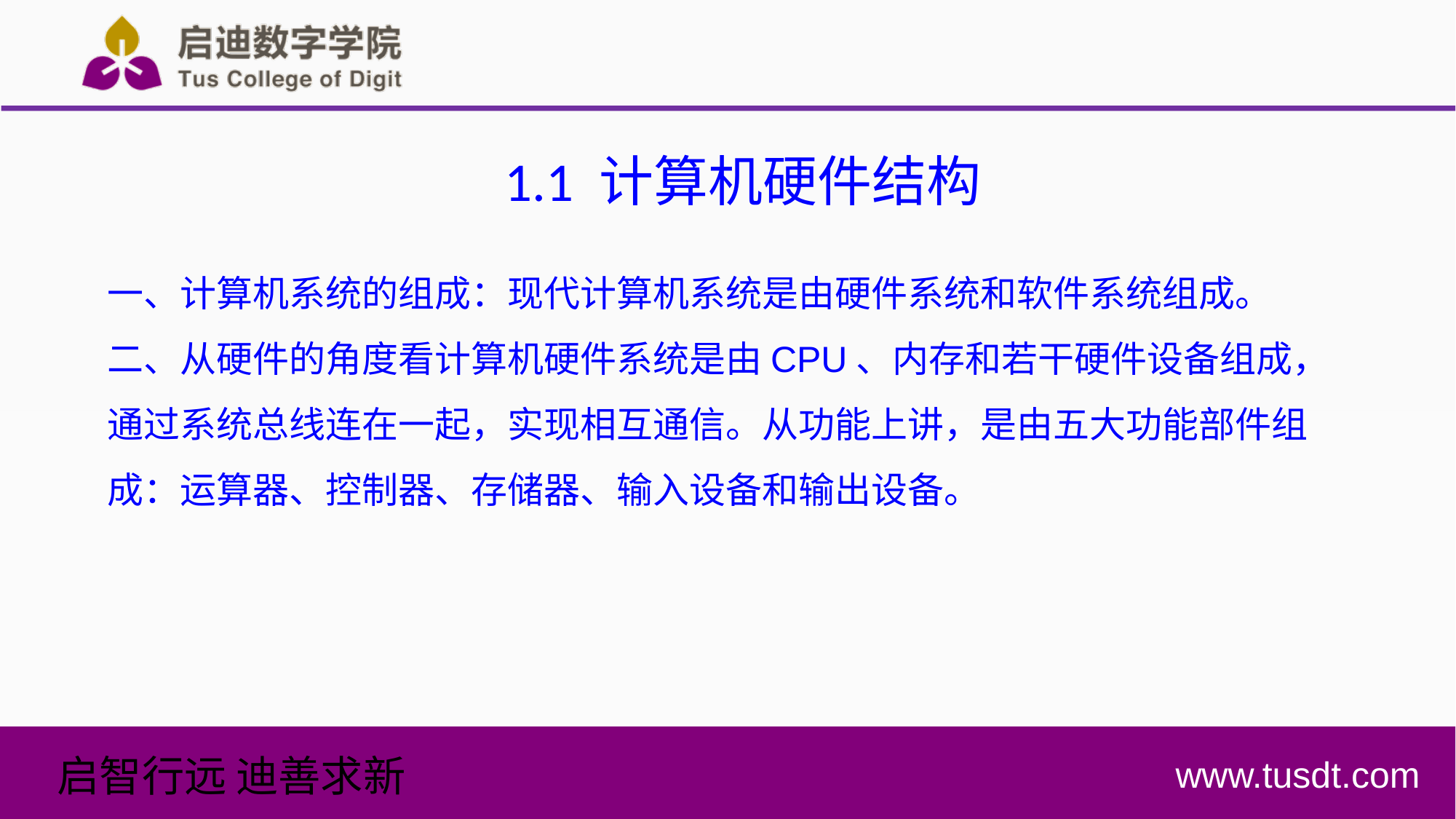

1.1 计算机硬件结构
一、计算机系统的组成：现代计算机系统是由硬件系统和软件系统组成。
二、从硬件的角度看计算机硬件系统是由CPU、内存和若干硬件设备组成，通过系统总线连在一起，实现相互通信。从功能上讲，是由五大功能部件组成：运算器、控制器、存储器、输入设备和输出设备。